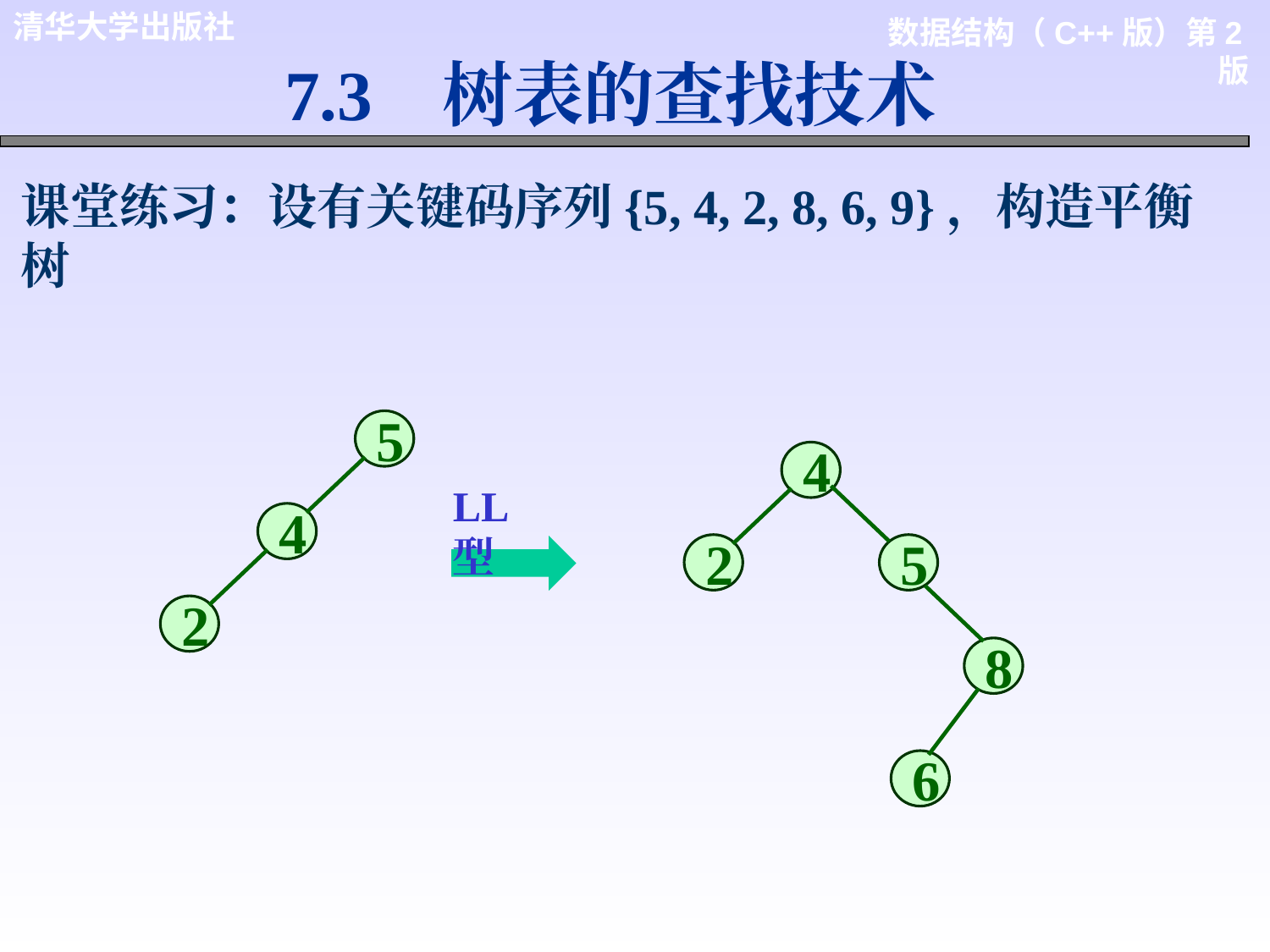

7.3   树表的查找技术
课堂练习：设有关键码序列{5, 4, 2, 8, 6, 9}，构造平衡树
5
4
2
4
2
5
LL型

8
6